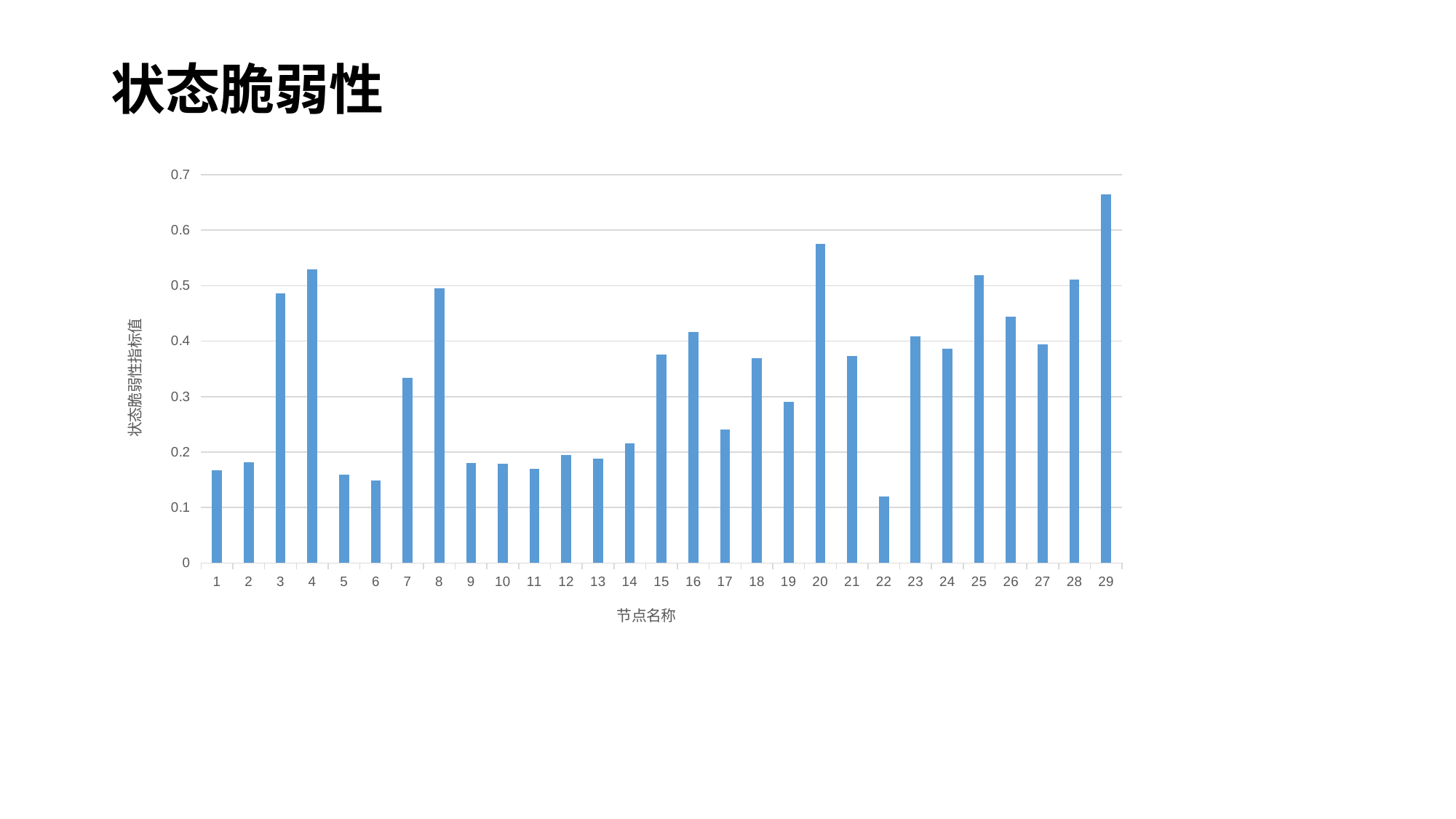

# 状态脆弱性

### Chart

| Category |  |
|---|---|